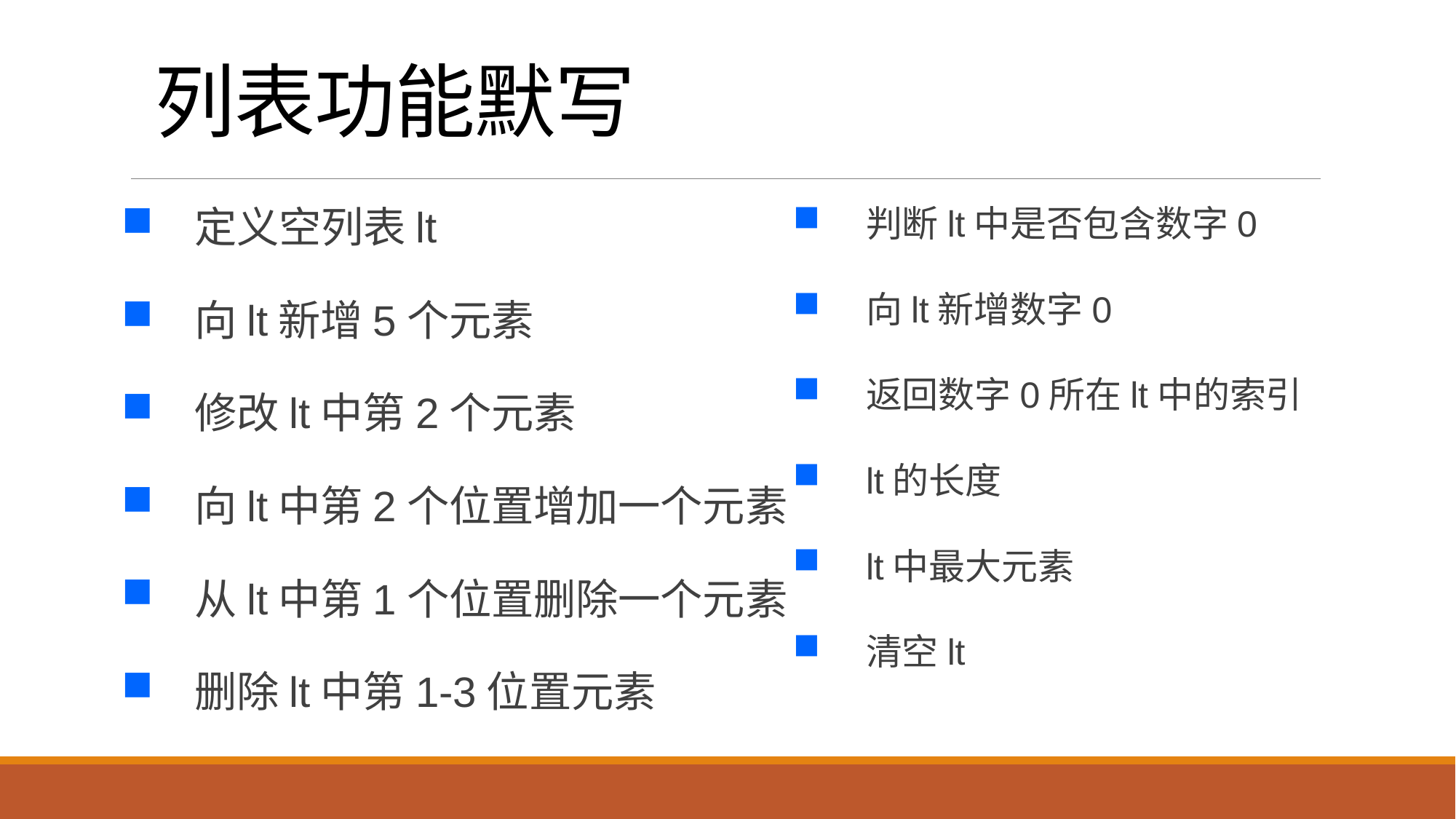

# 列表功能默写
定义空列表lt
向lt新增5个元素
修改lt中第2个元素
向lt中第2个位置增加一个元素
从lt中第1个位置删除一个元素
删除lt中第1-3位置元素
判断lt中是否包含数字0
向lt新增数字0
返回数字0所在lt中的索引
lt的长度
lt中最大元素
清空lt